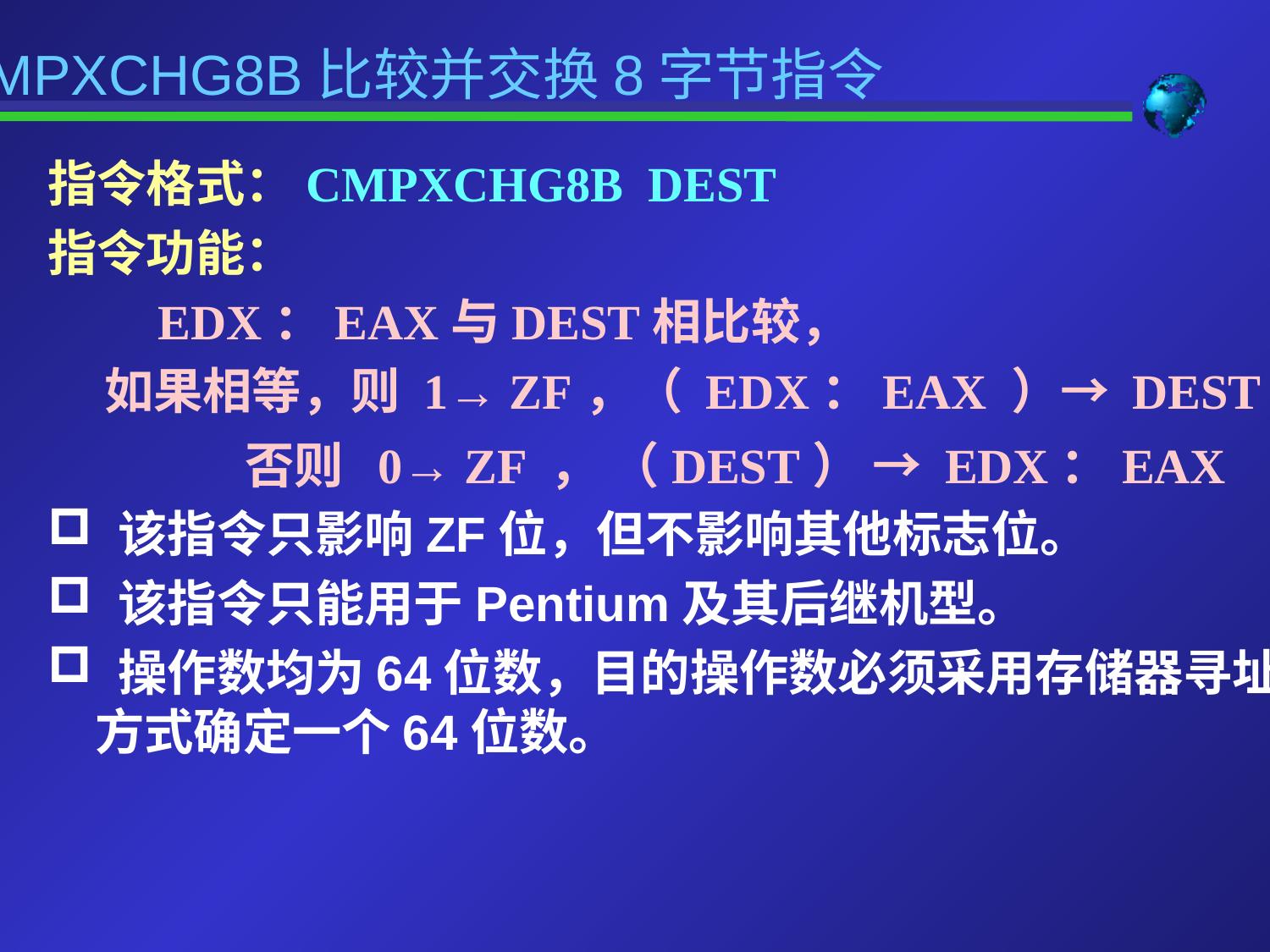

CMPXCHG8B比较并交换8字节指令
指令格式：CMPXCHG8B  DEST
指令功能：
         EDX：EAX与DEST相比较，
    如果相等，则 1→ ZF，（ EDX：EAX ）→ DEST
          	 否则  0→ ZF ， （DEST） → EDX：EAX
 该指令只影响ZF位，但不影响其他标志位。
 该指令只能用于Pentium及其后继机型。
 操作数均为64位数，目的操作数必须采用存储器寻址方式确定一个64位数。
46